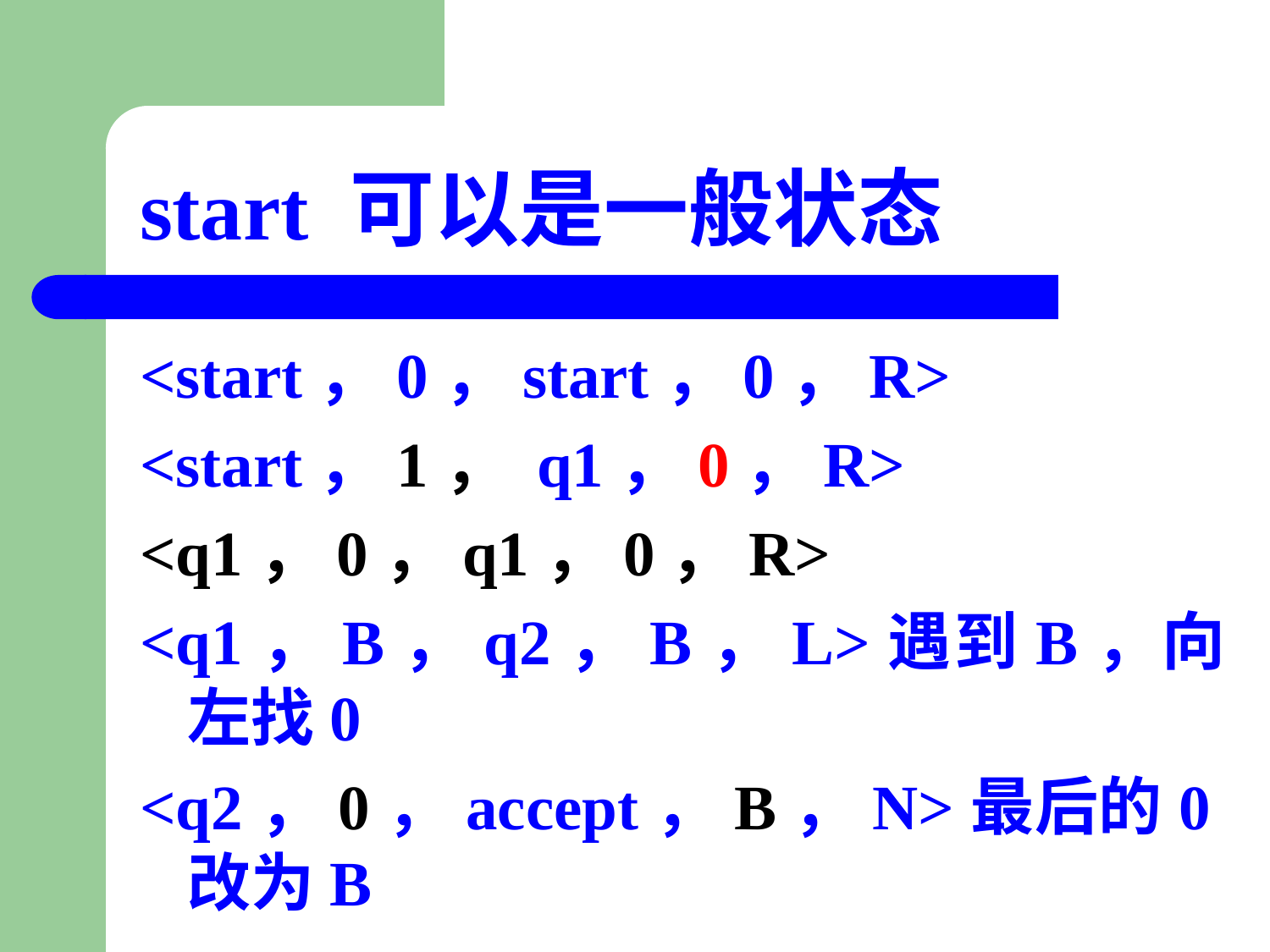

# start 可以是一般状态
<start，0，start，0，R>
<start，1， q1，0，R>
<q1，0，q1，0，R>
<q1，B，q2，B，L>遇到B，向左找0
<q2，0，accept，B，N>最后的0改为B